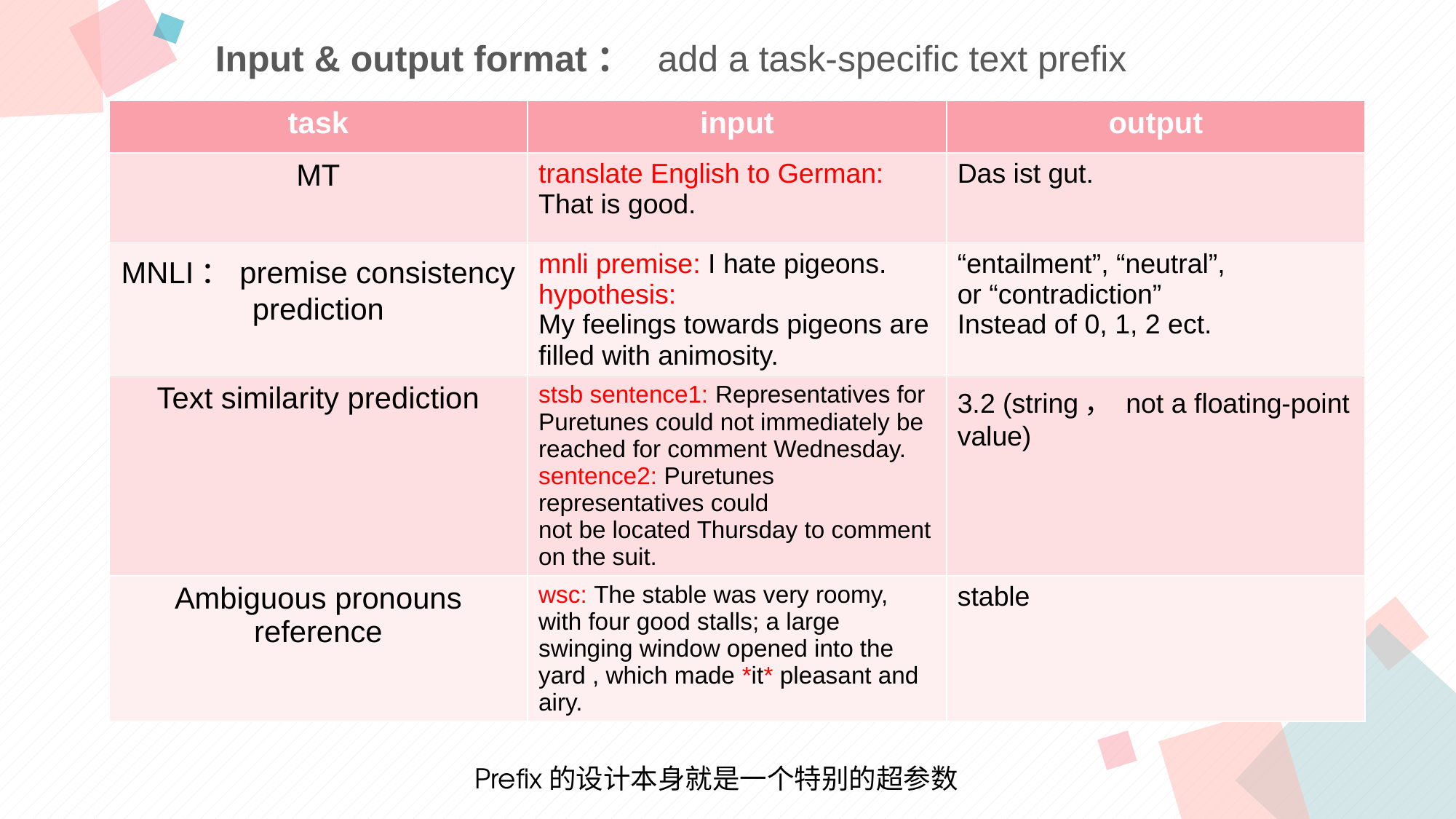

Input & output format：  add a task-specific text prefix
| task | input | output |
| --- | --- | --- |
| MT | translate English to German: That is good. | Das ist gut. |
| MNLI：premise consistency prediction | mnli premise: I hate pigeons. hypothesis: My feelings towards pigeons are filled with animosity. | “entailment”, “neutral”, or “contradiction” Instead of 0, 1, 2 ect. |
| Text similarity prediction | stsb sentence1: Representatives for Puretunes could not immediately be reached for comment Wednesday. sentence2: Puretunes representatives could not be located Thursday to comment on the suit. | 3.2 (string， not a floating-point value) |
| Ambiguous pronouns reference | wsc: The stable was very roomy, with four good stalls; a large swinging window opened into the yard , which made \*it\* pleasant and airy. | stable |
Prefix的设计本身就是一个特别的超参数